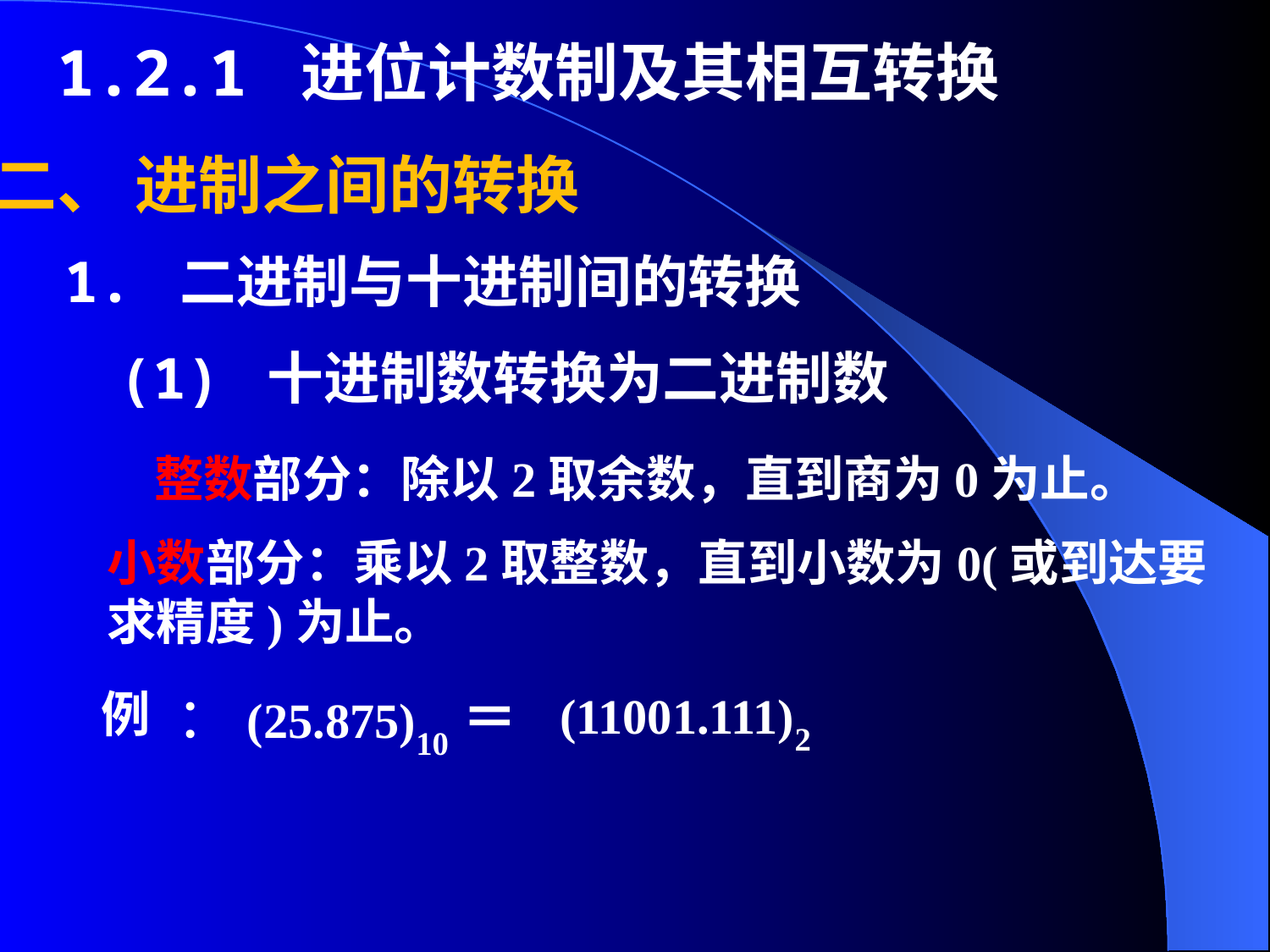

1.2.1 进位计数制及其相互转换
二、 进制之间的转换
1. 二进制与十进制间的转换
(1) 十进制数转换为二进制数
整数部分：除以2取余数，直到商为0为止。
小数部分：乘以2取整数，直到小数为0(或到达要求精度)为止。
(11001.111)2

：(25.875)10＝
例